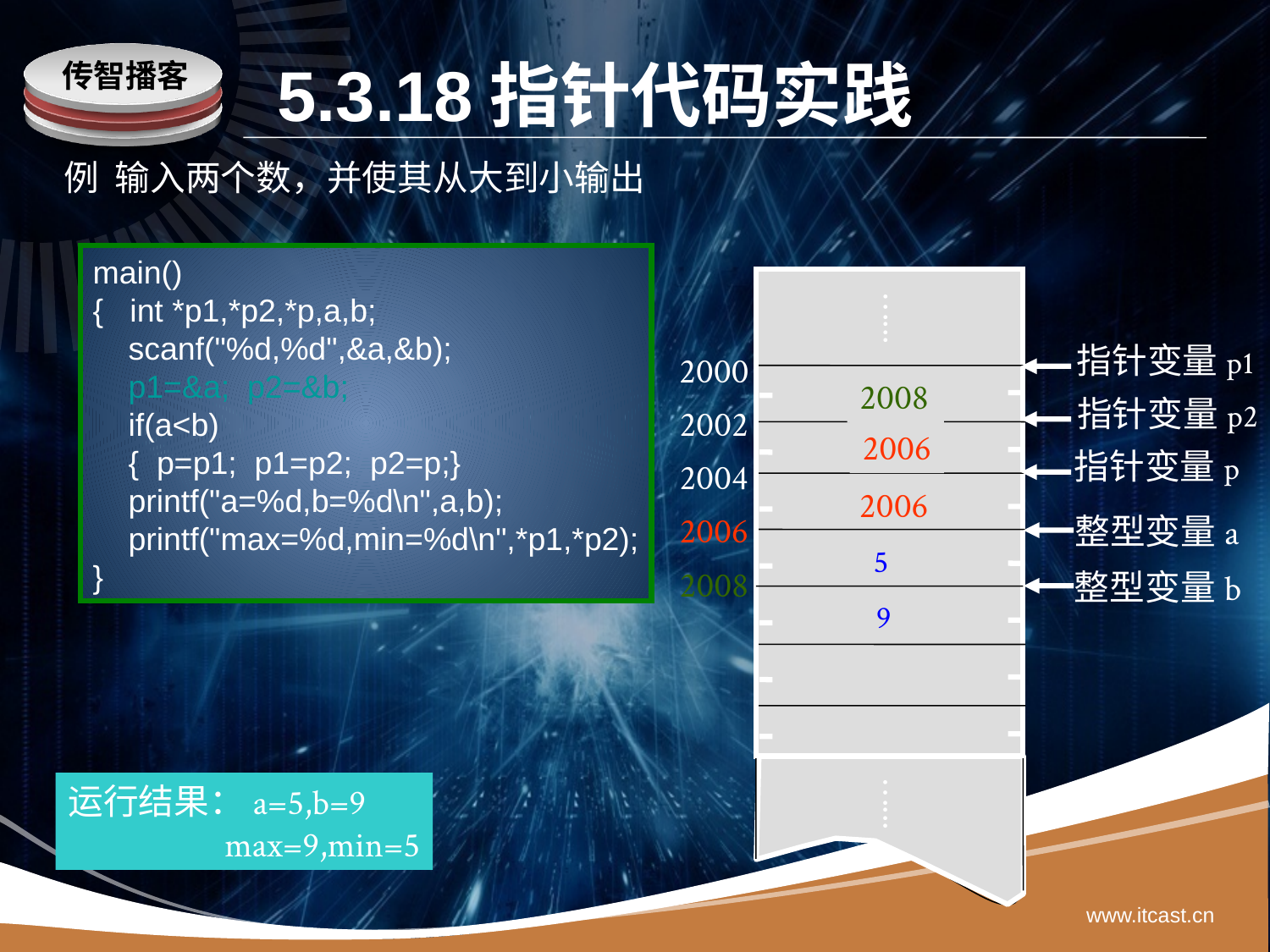

# 5.3.18指针代码实践
例  输入两个数，并使其从大到小输出
main()
{   int *p1,*p2,*p,a,b;
    scanf("%d,%d",&a,&b);
    p1=&a;  p2=&b;
    if(a<b)
    {  p=p1;  p1=p2;  p2=p;}
    printf("a=%d,b=%d\n",a,b);
    printf("max=%d,min=%d\n",*p1,*p2);
}

…...
指针变量p1

2000
2002
2004
2006
2008

  指针变量p2

  指针变量p

  整型变量a

  整型变量b

…...

2008
2006
2006
2008
2006
5
9
运行结果：a=5,b=9
                    max=9,min=5
www.itcast.cn